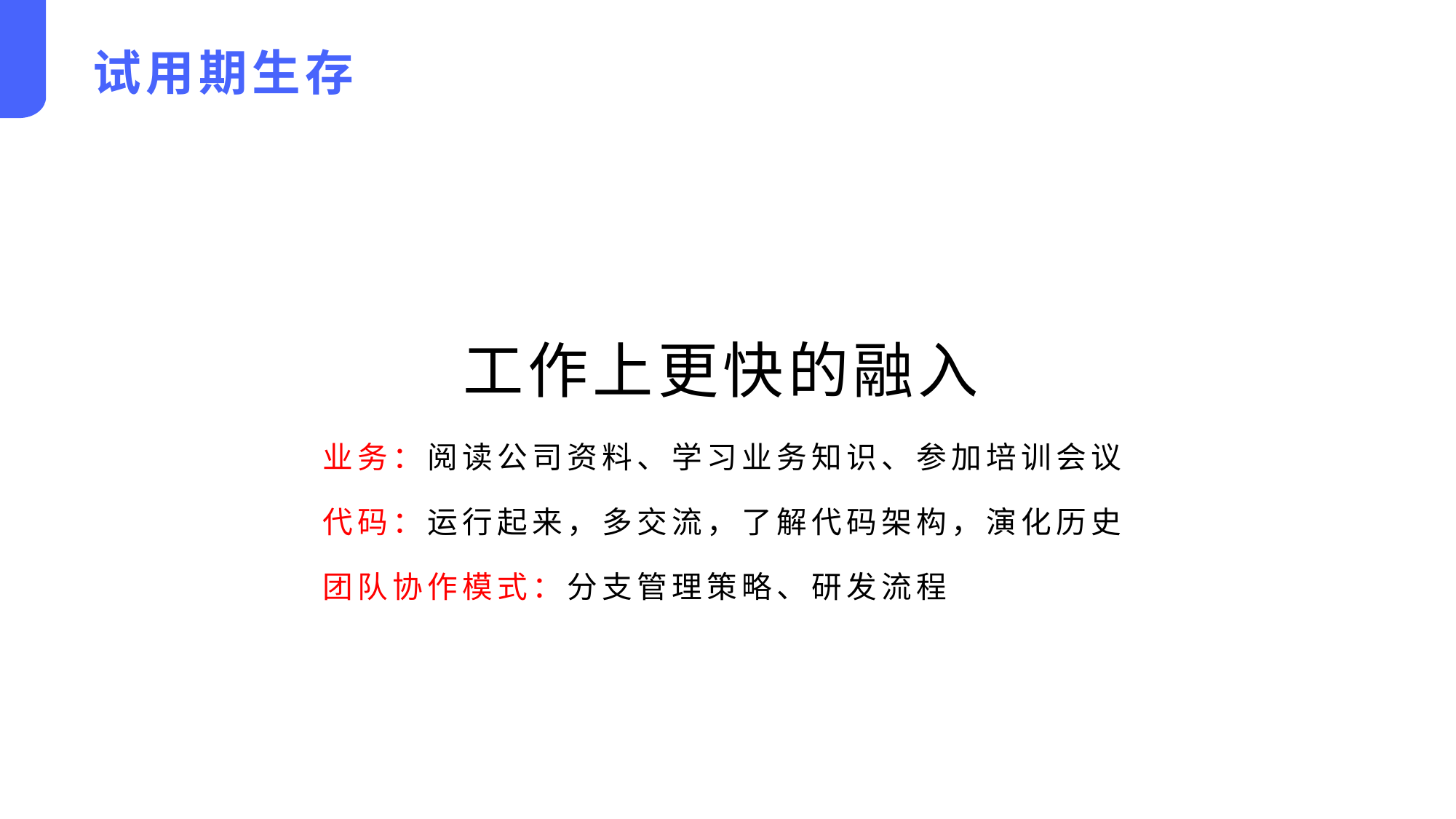

试用期生存
工作上更快的融入
业务：阅读公司资料、学习业务知识、参加培训会议
代码：运行起来，多交流，了解代码架构，演化历史
团队协作模式：分支管理策略、研发流程